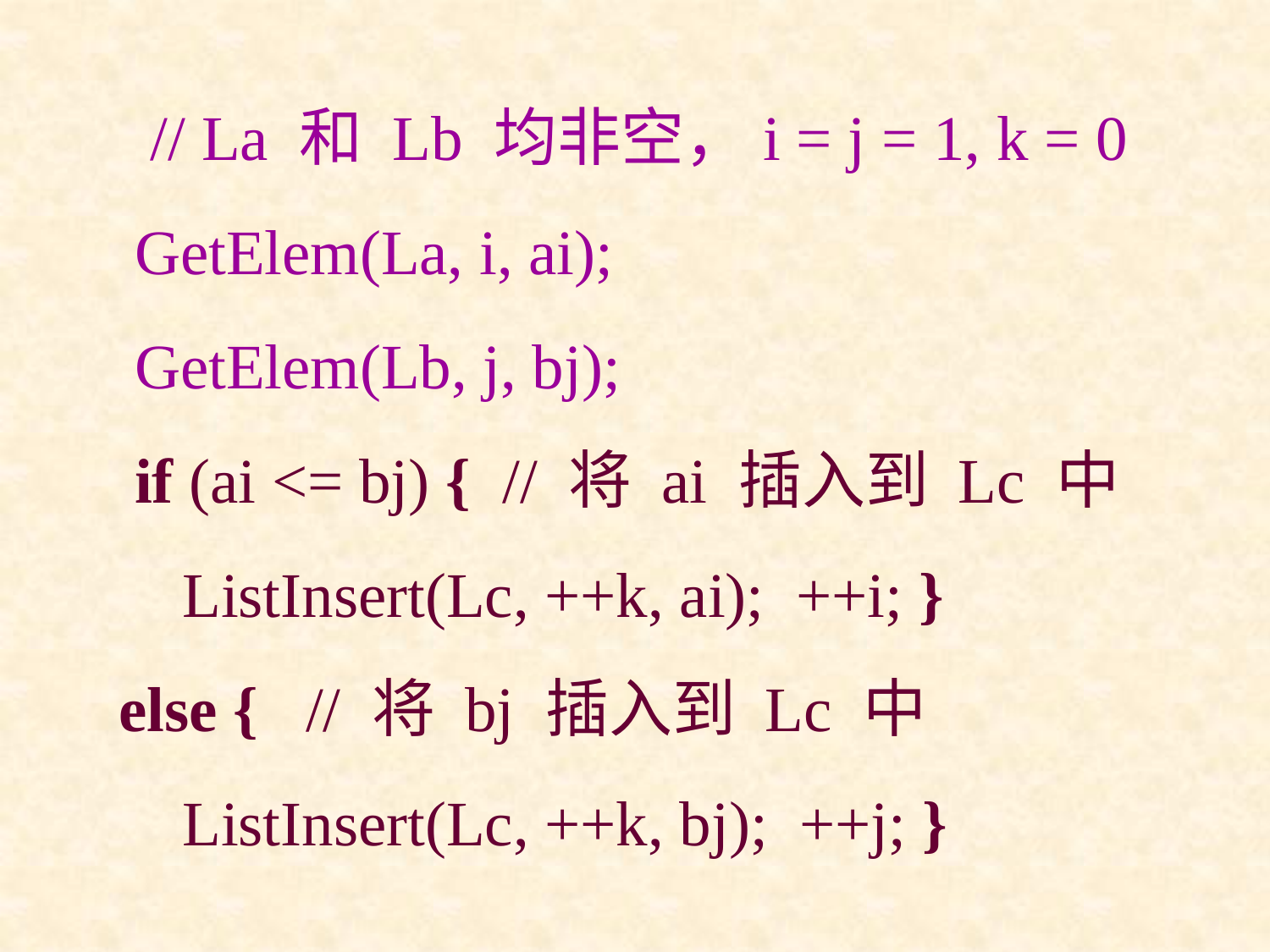

// La 和 Lb 均非空，i = j = 1, k = 0
 GetElem(La, i, ai);
 GetElem(Lb, j, bj);
 if (ai <= bj) {  // 将 ai 插入到 Lc 中
    ListInsert(Lc, ++k, ai);  ++i; }
else {   // 将 bj 插入到 Lc 中
    ListInsert(Lc, ++k, bj);  ++j; }